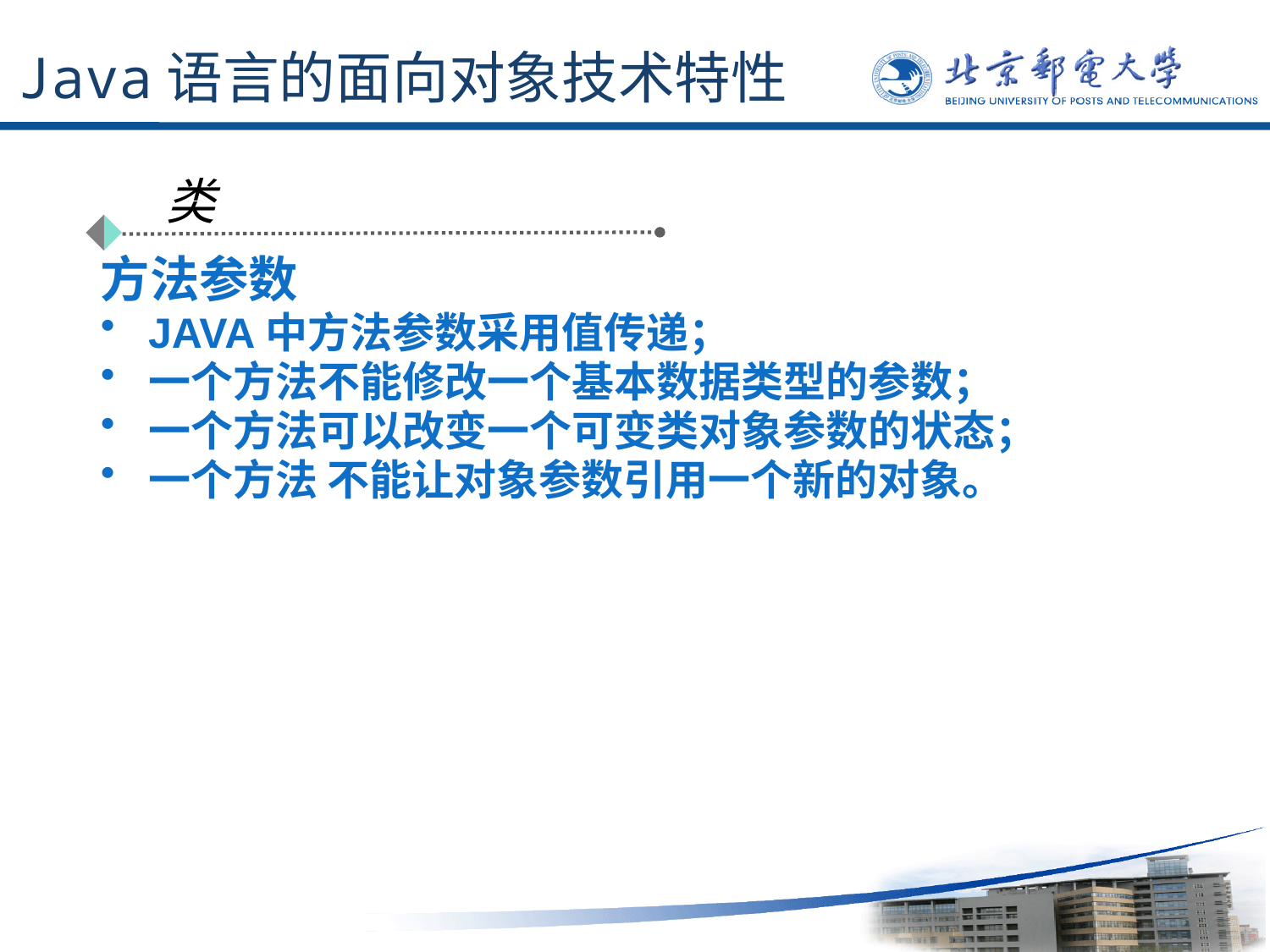

# Java语言的面向对象技术特性

类

方法参数
JAVA中方法参数采用值传递；
一个方法不能修改一个基本数据类型的参数；
一个方法可以改变一个可变类对象参数的状态；
一个方法 不能让对象参数引用一个新的对象。